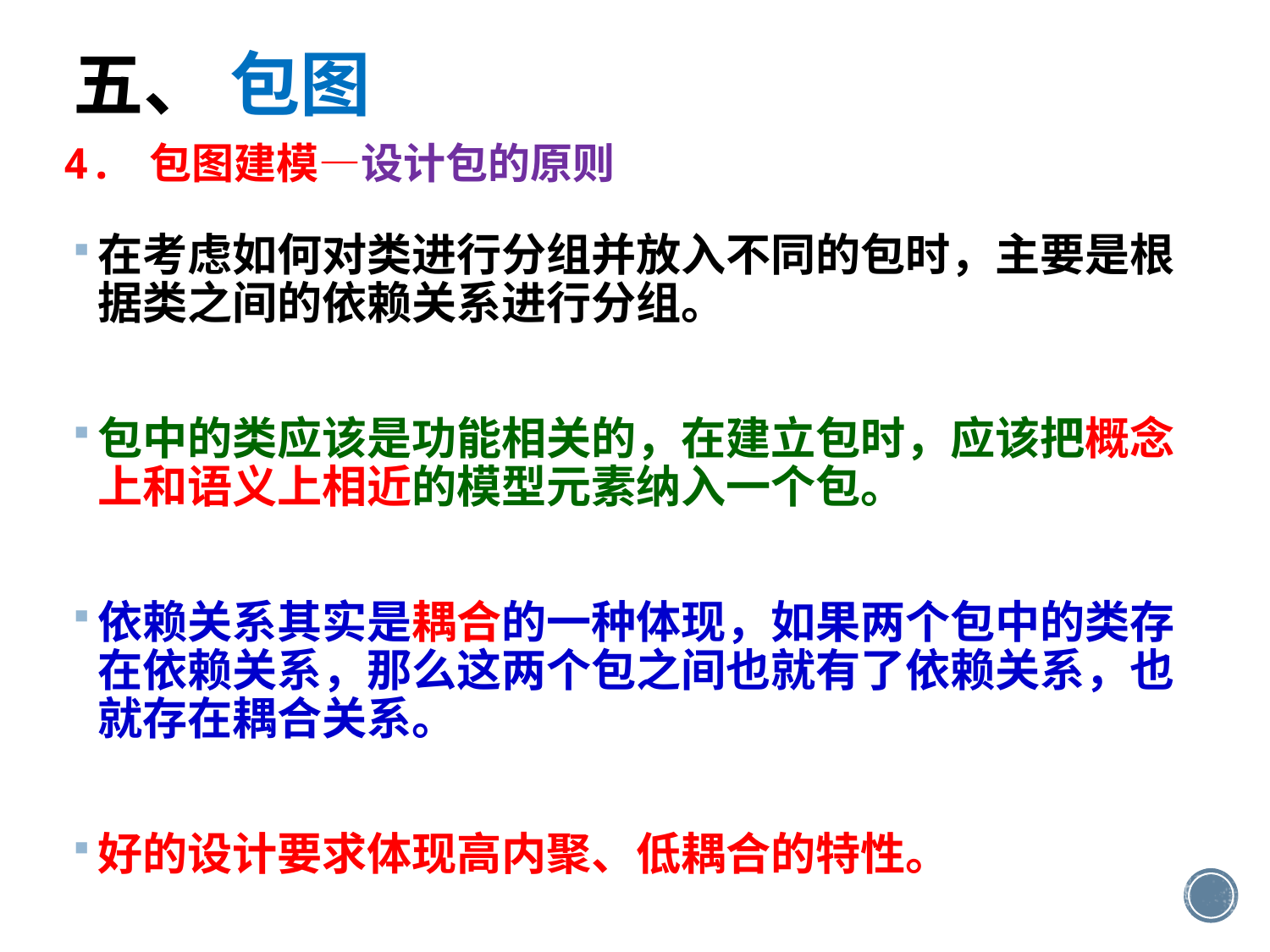

五、 包图
4. 包图建模—设计包的原则
在考虑如何对类进行分组并放入不同的包时，主要是根据类之间的依赖关系进行分组。

包中的类应该是功能相关的，在建立包时，应该把概念上和语义上相近的模型元素纳入一个包。

依赖关系其实是耦合的一种体现，如果两个包中的类存在依赖关系，那么这两个包之间也就有了依赖关系，也就存在耦合关系。

好的设计要求体现高内聚、低耦合的特性。